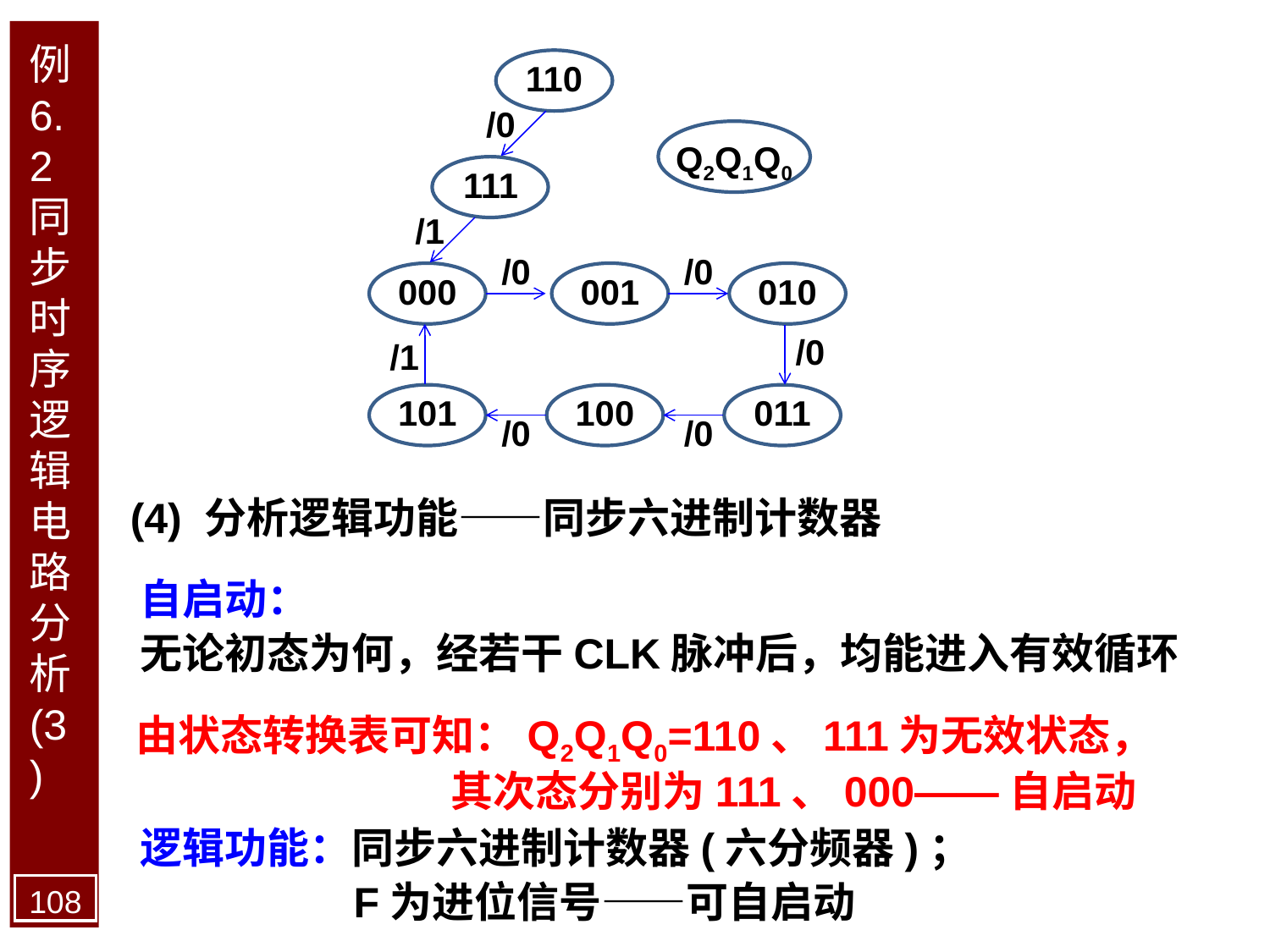

例6.2 同步时序逻辑电路分析(3)

110
/0

Q2Q1Q0

111
/1
/0
/0

000

001

010
/0
/1

101

100

011
/0
/0
(4) 分析逻辑功能——同步六进制计数器
自启动：
无论初态为何，经若干CLK脉冲后，均能进入有效循环
由状态转换表可知：Q2Q1Q0=110、111为无效状态，
                                其次态分别为111、000——自启动
逻辑功能：同步六进制计数器(六分频器)；
                  F为进位信号——可自启动
108